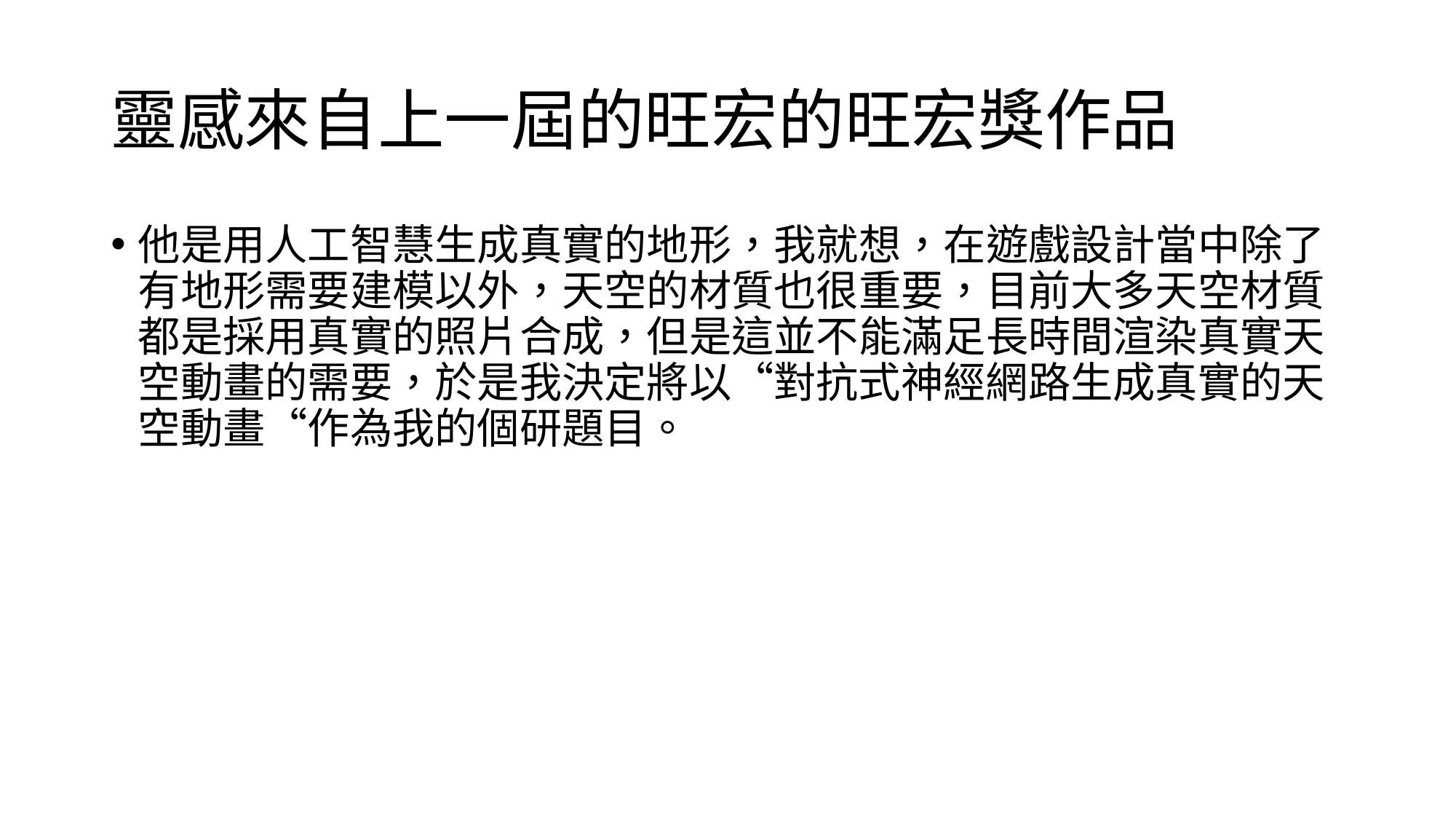

# 靈感來自上一屆的旺宏的旺宏獎作品
他是用人工智慧生成真實的地形，我就想，在遊戲設計當中除了有地形需要建模以外，天空的材質也很重要，目前大多天空材質都是採用真實的照片合成，但是這並不能滿足長時間渲染真實天空動畫的需要，於是我決定將以“對抗式神經網路生成真實的天空動畫“作為我的個研題目。